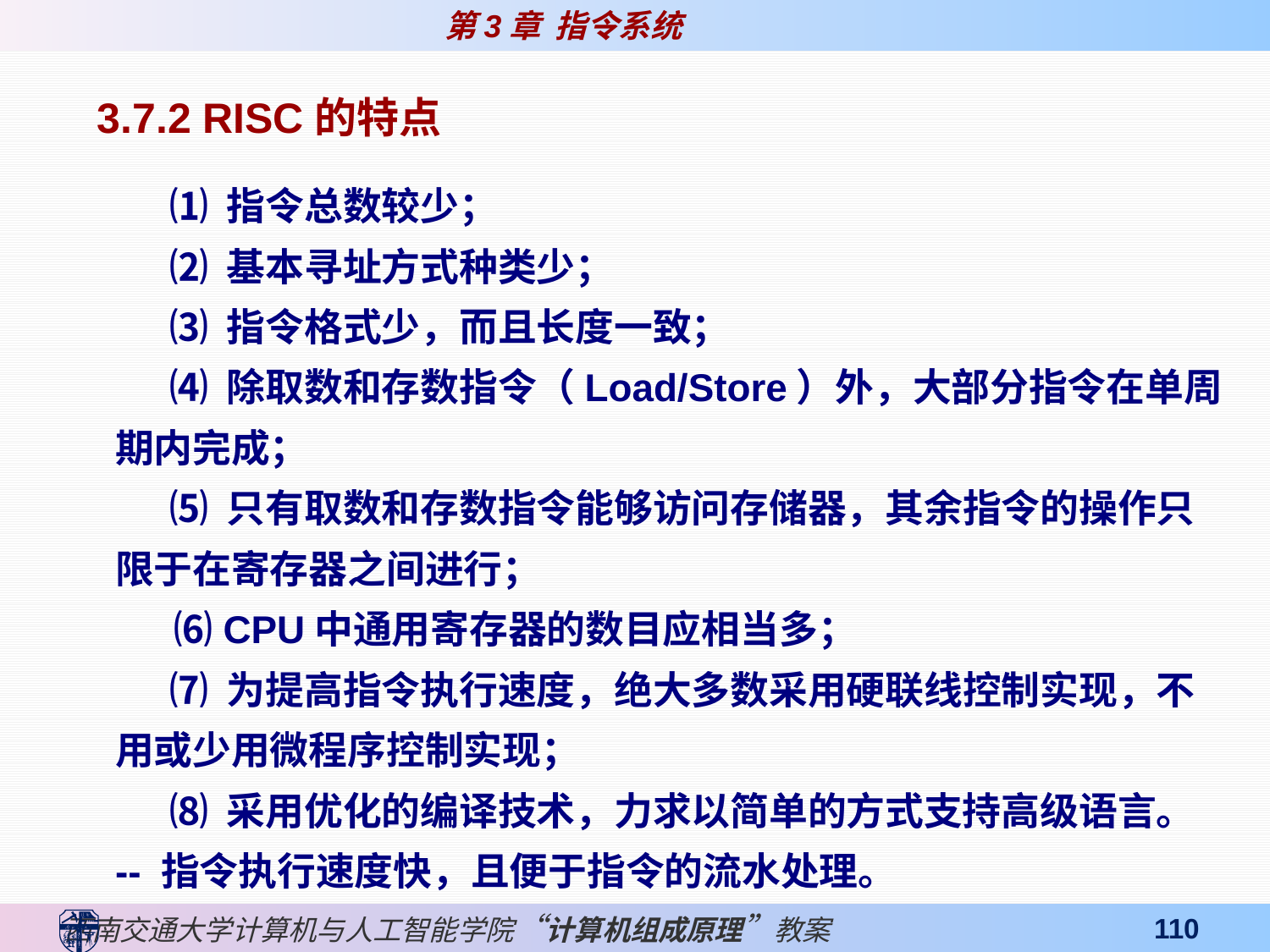

3.7.2 RISC的特点
  ⑴ 指令总数较少；
  ⑵ 基本寻址方式种类少；
  ⑶ 指令格式少，而且长度一致；
  ⑷ 除取数和存数指令（Load/Store）外，大部分指令在单周期内完成；
  ⑸ 只有取数和存数指令能够访问存储器，其余指令的操作只限于在寄存器之间进行；
  ⑹ CPU中通用寄存器的数目应相当多；
  ⑺ 为提高指令执行速度，绝大多数采用硬联线控制实现，不用或少用微程序控制实现；
  ⑻ 采用优化的编译技术，力求以简单的方式支持高级语言。    -- 指令执行速度快，且便于指令的流水处理。